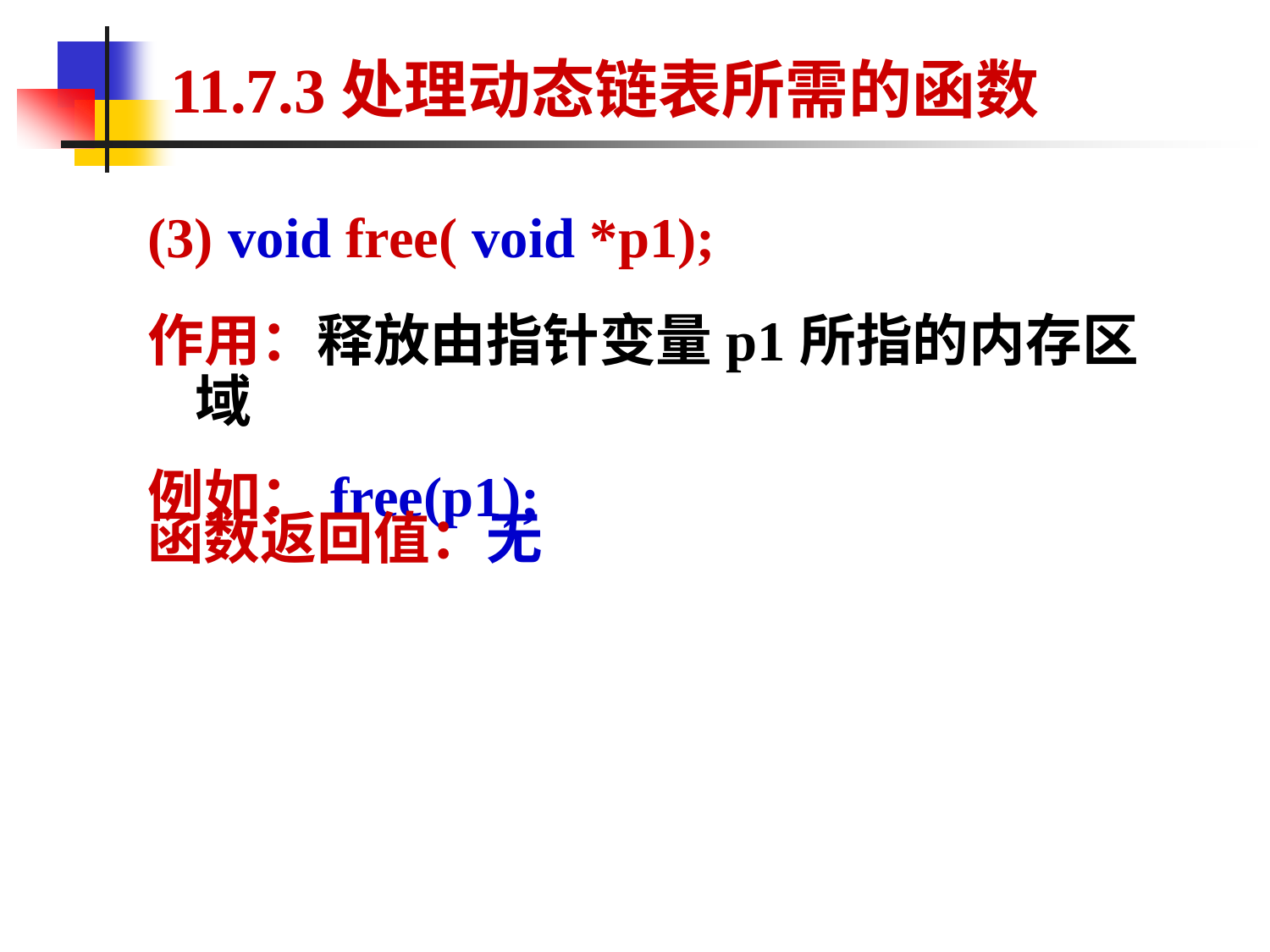

11.7.3处理动态链表所需的函数
# (3) void free( void *p1);
作用：释放由指针变量p1所指的内存区域

例如：free(p1);
函数返回值：无